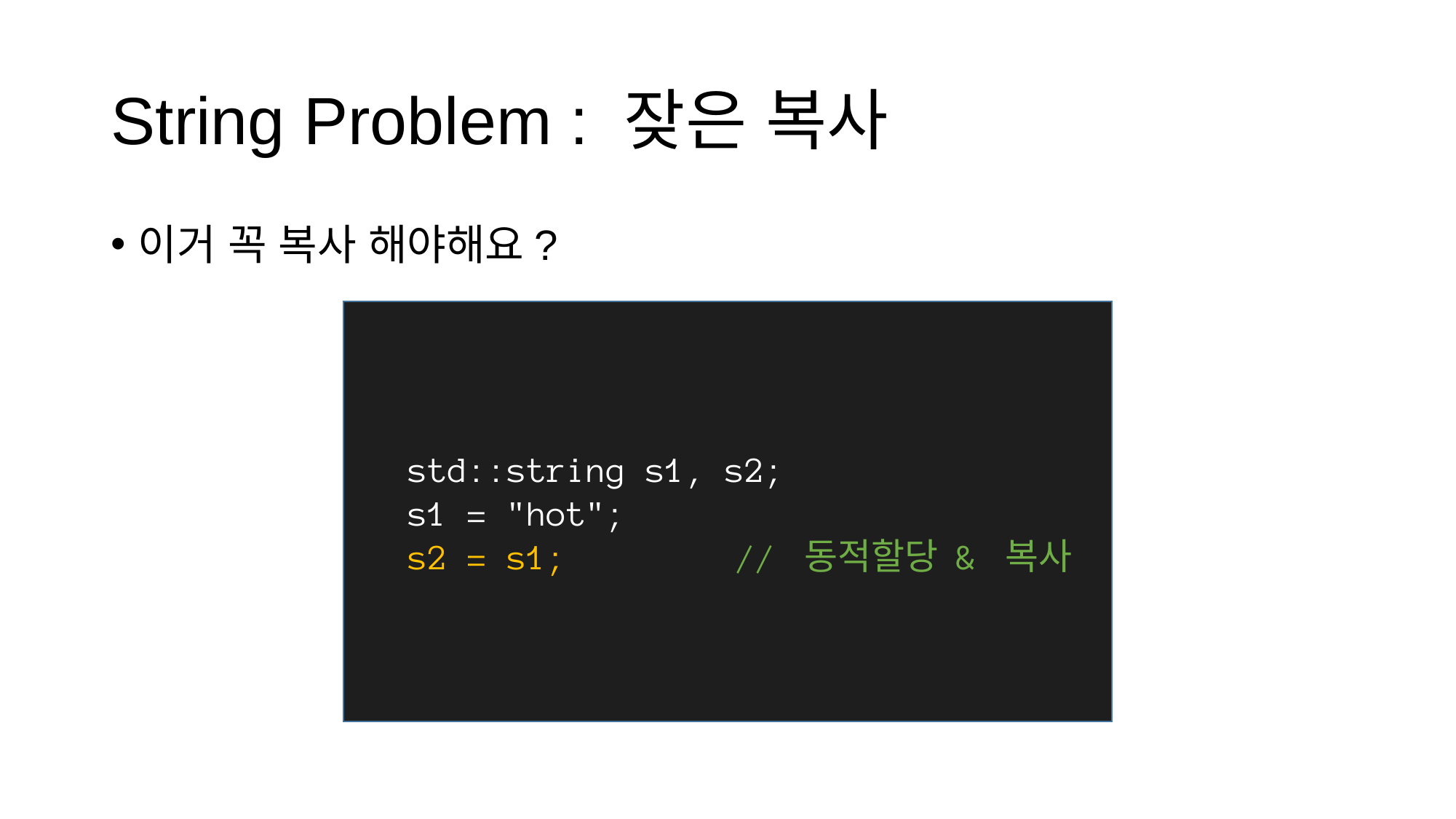

# String Problem : 잦은 복사
이거 꼭 복사 해야해요?
std::string s1, s2;
s1 = "hot";
s2 = s1;		// 동적할당 & 복사